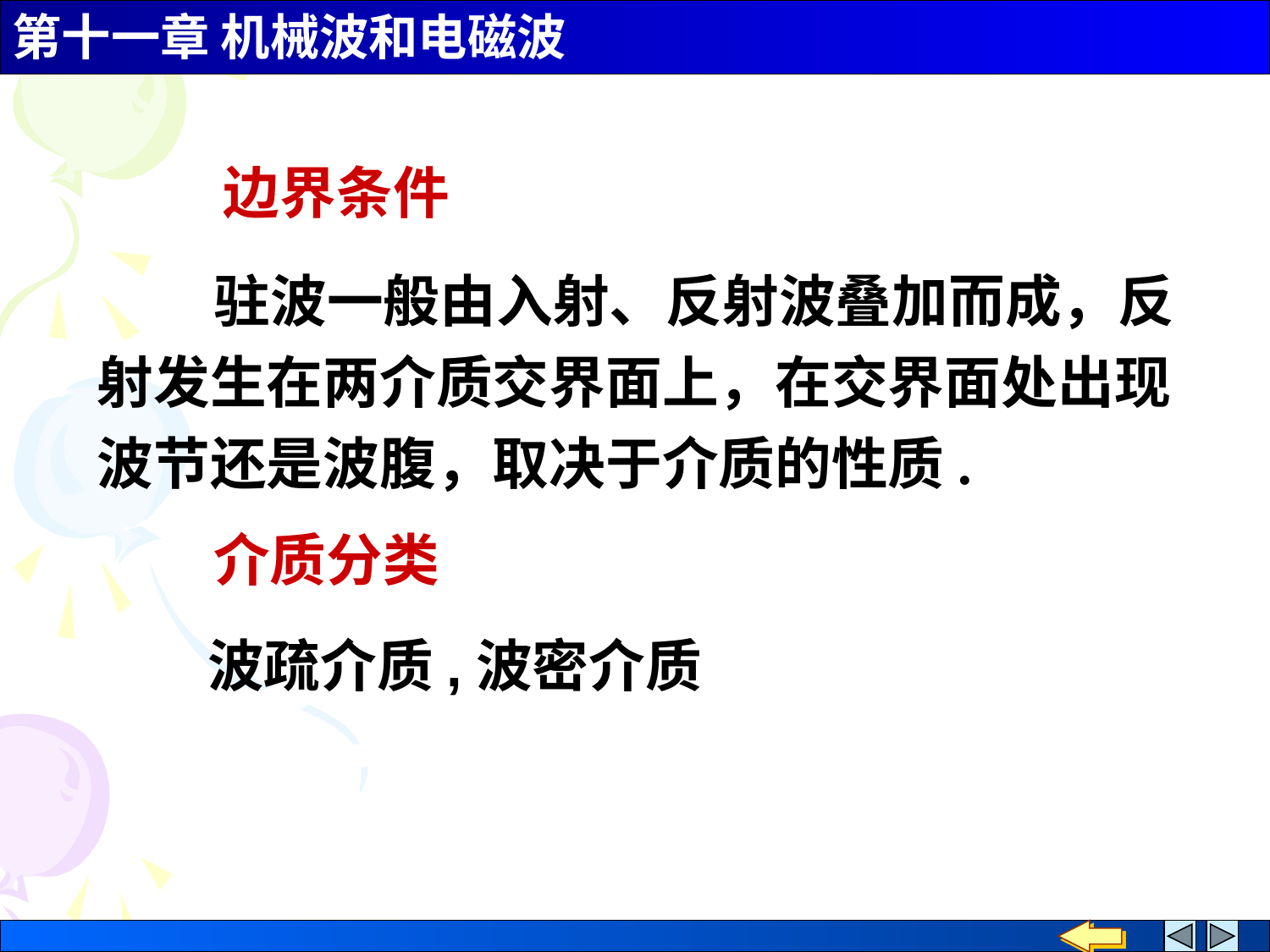

边界条件
        驻波一般由入射、反射波叠加而成，反射发生在两介质交界面上，在交界面处出现波节还是波腹，取决于介质的性质.
介质分类
波疏介质,波密介质